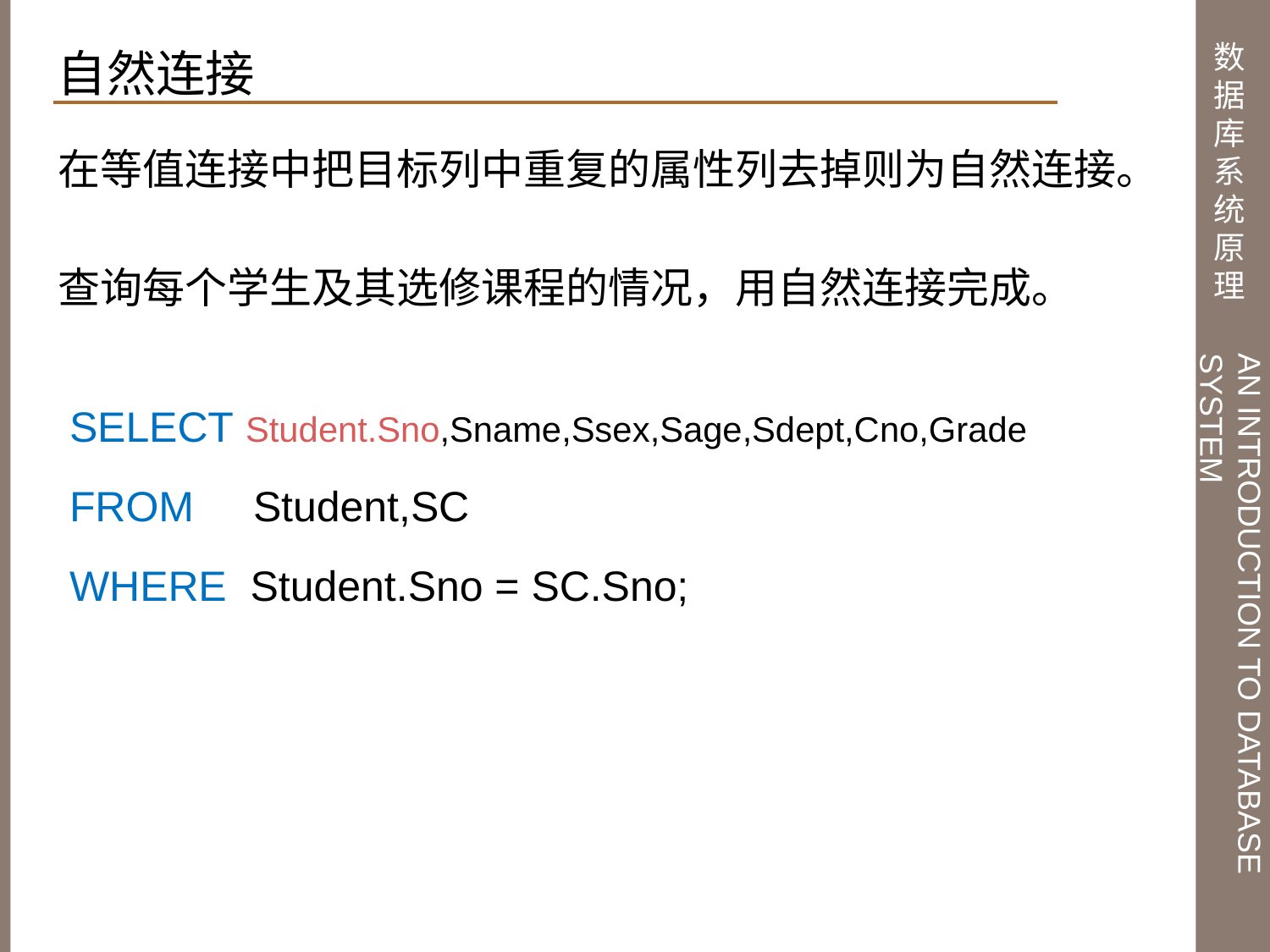

自然连接
在等值连接中把目标列中重复的属性列去掉则为自然连接。

查询每个学生及其选修课程的情况，用自然连接完成。

 SELECT Student.Sno,Sname,Ssex,Sage,Sdept,Cno,Grade
 FROM     Student,SC
 WHERE  Student.Sno = SC.Sno;